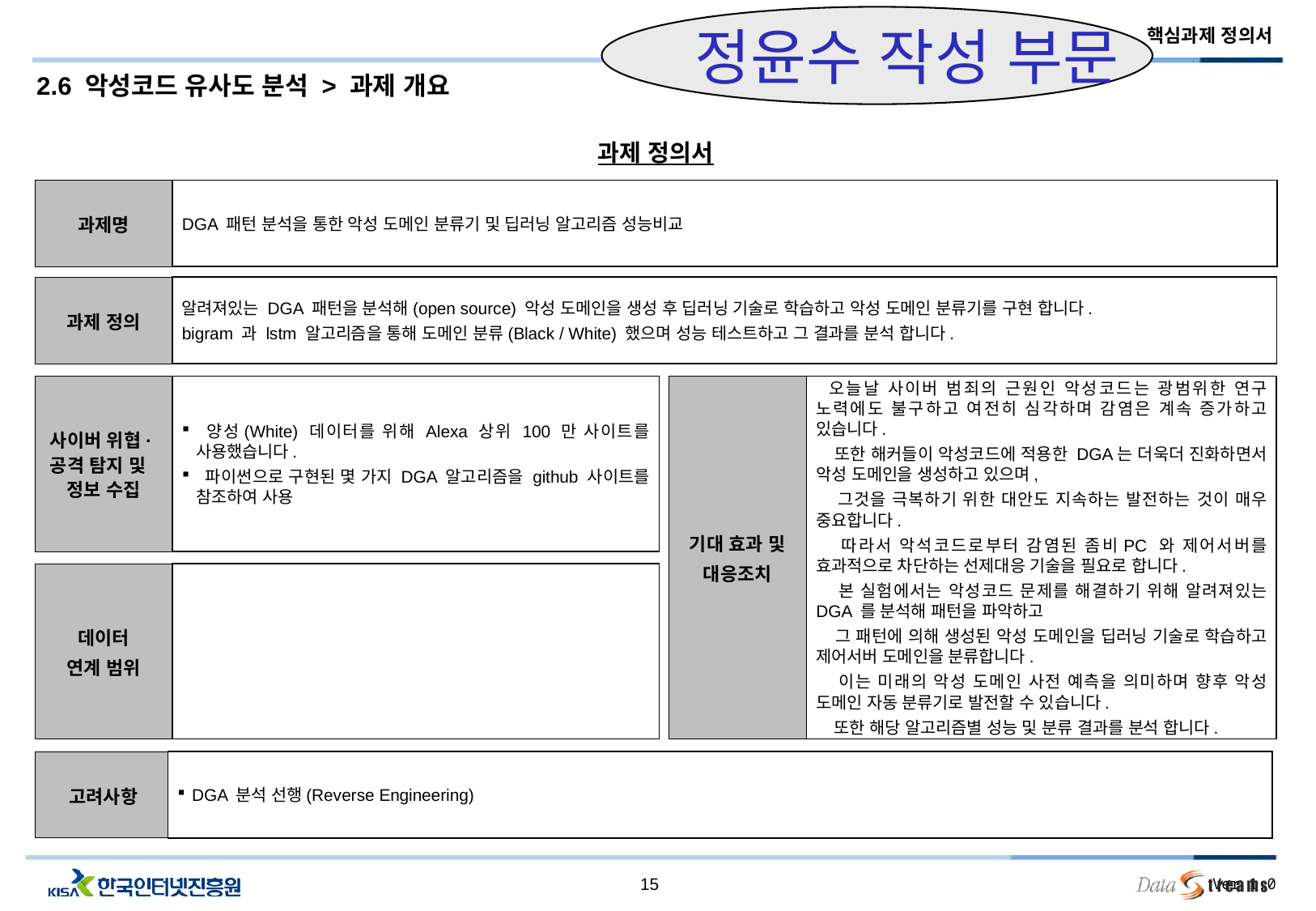

정윤수 작성 부문

2.6 악성코드 유사도 분석 > 과제 개요
과제 정의서
과제명
DGA 패턴 분석을 통한 악성 도메인 분류기 및 딥러닝 알고리즘 성능비교
과제 정의
알려져있는 DGA 패턴을 분석해(open source) 악성 도메인을 생성 후 딥러닝 기술로 학습하고 악성 도메인 분류기를 구현 합니다.
bigram 과 lstm 알고리즘을 통해 도메인 분류(Black / White) 했으며 성능 테스트하고 그 결과를 분석 합니다.
사이버 위협·  공격 탐지 및   정보 수집
 양성(White) 데이터를 위해 Alexa 상위 100 만 사이트를 사용했습니다.
 파이썬으로 구현된 몇 가지 DGA 알고리즘을 github 사이트를 참조하여 사용
기대 효과 및
대응조치
 오늘날 사이버 범죄의 근원인 악성코드는 광범위한 연구 노력에도 불구하고 여전히 심각하며 감염은 계속 증가하고 있습니다.
   또한 해커들이 악성코드에 적용한 DGA는 더욱더 진화하면서 악성 도메인을 생성하고 있으며,
   그것을 극복하기 위한 대안도 지속하는 발전하는 것이 매우 중요합니다.
   따라서 악석코드로부터 감염된 좀비PC 와 제어서버를 효과적으로 차단하는 선제대응 기술을 필요로 합니다.
   본 실험에서는 악성코드 문제를 해결하기 위해 알려져있는 DGA 를 분석해 패턴을 파악하고
   그 패턴에 의해 생성된 악성 도메인을 딥러닝 기술로 학습하고 제어서버 도메인을 분류합니다.
   이는 미래의 악성 도메인 사전 예측을 의미하며 향후 악성 도메인 자동 분류기로 발전할 수 있습니다.
   또한 해당 알고리즘별 성능 및 분류 결과를 분석 합니다.
데이터
연계 범위

고려사항
DGA 분석 선행(Reverse Engineering)